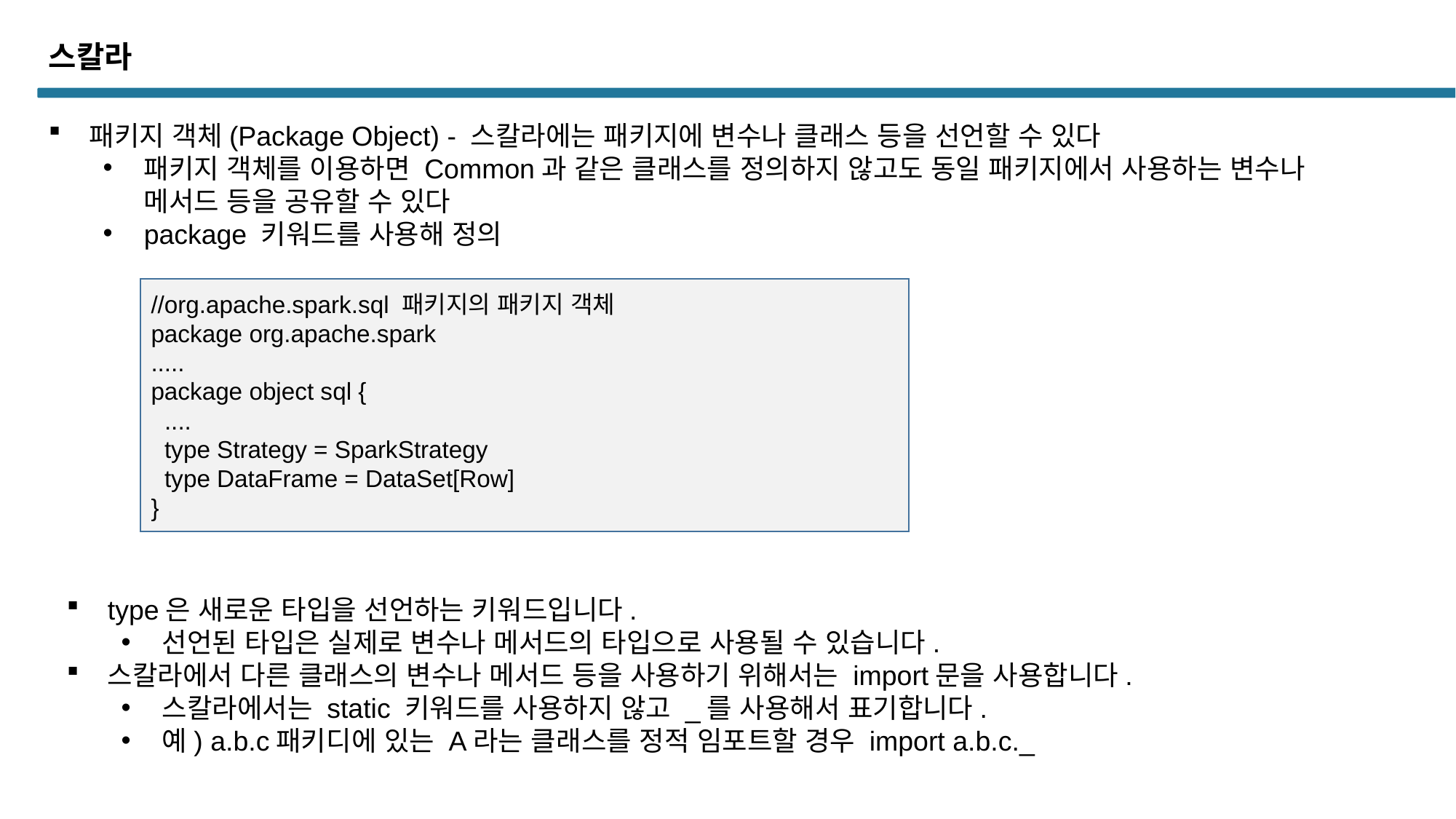

스칼라
패키지 객체(Package Object) - 스칼라에는 패키지에 변수나 클래스 등을 선언할 수 있다
패키지 객체를 이용하면 Common과 같은 클래스를 정의하지 않고도 동일 패키지에서 사용하는 변수나 메서드 등을 공유할 수 있다
package 키워드를 사용해 정의
//org.apache.spark.sql 패키지의 패키지 객체
package org.apache.spark
.....
package object sql {
  ....
  type Strategy = SparkStrategy
  type DataFrame = DataSet[Row]
}
type은 새로운 타입을 선언하는 키워드입니다.
선언된 타입은 실제로 변수나 메서드의 타입으로 사용될 수 있습니다.
스칼라에서 다른 클래스의 변수나 메서드 등을 사용하기 위해서는 import문을 사용합니다.
스칼라에서는 static 키워드를 사용하지 않고 _를 사용해서 표기합니다.
예) a.b.c패키디에 있는 A라는 클래스를 정적 임포트할 경우 import a.b.c._